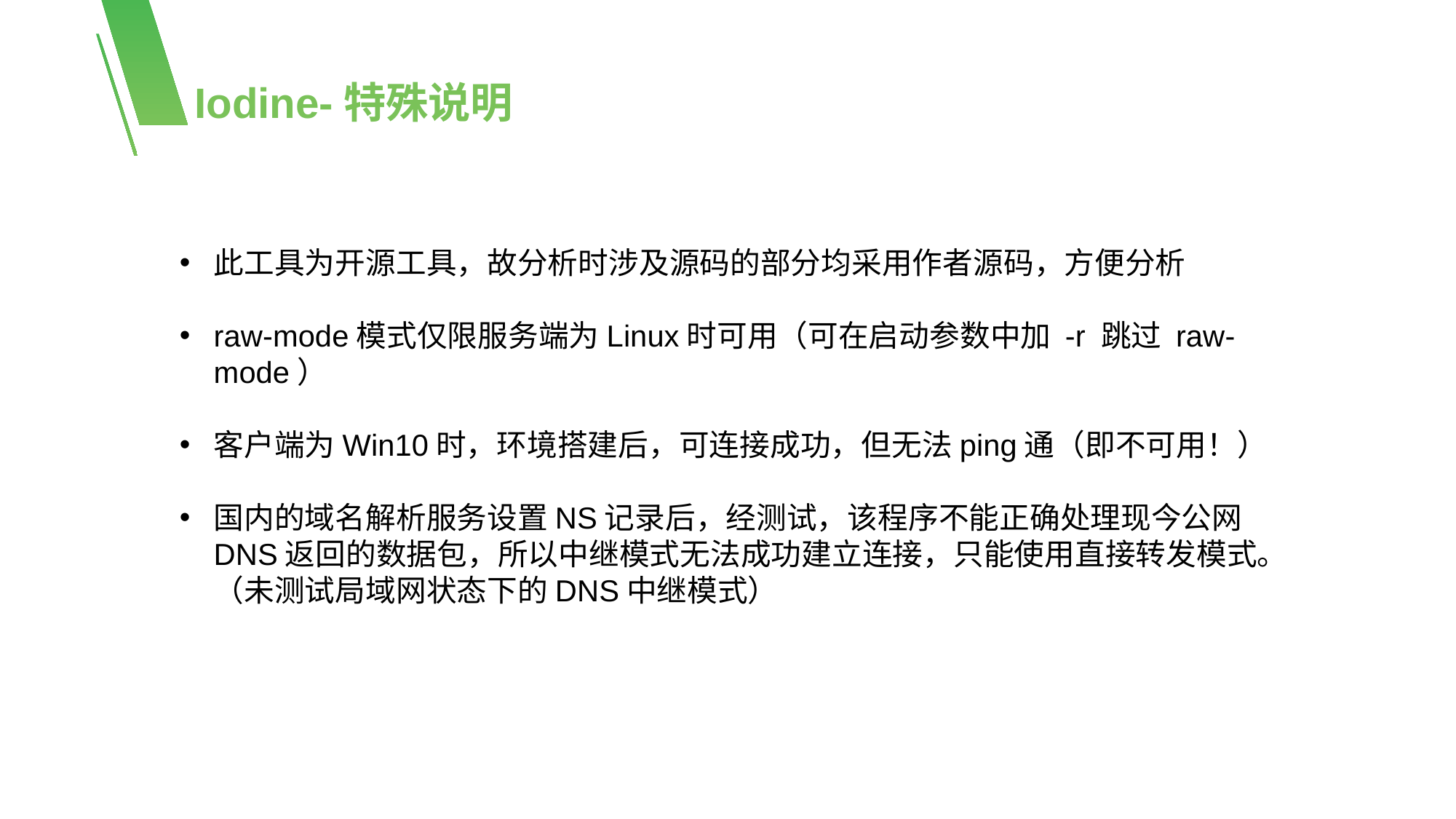

Iodine-特殊说明
此工具为开源工具，故分析时涉及源码的部分均采用作者源码，方便分析

raw-mode模式仅限服务端为Linux时可用（可在启动参数中加 -r 跳过 raw-mode）

客户端为Win10时，环境搭建后，可连接成功，但无法ping通（即不可用！）

国内的域名解析服务设置NS记录后，经测试，该程序不能正确处理现今公网DNS返回的数据包，所以中继模式无法成功建立连接，只能使用直接转发模式。（未测试局域网状态下的DNS中继模式）